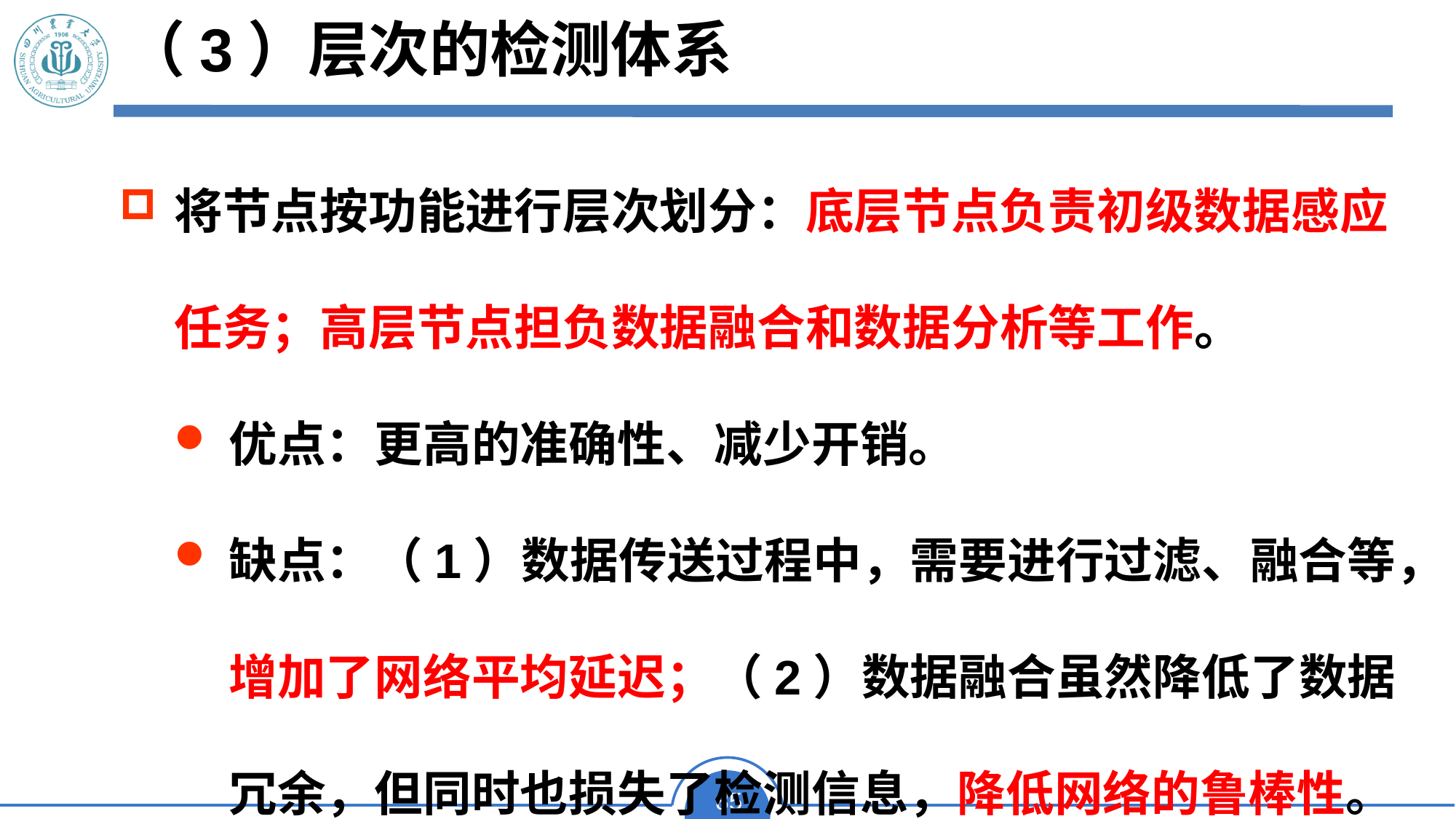

# （3）层次的检测体系
将节点按功能进行层次划分：底层节点负责初级数据感应任务；高层节点担负数据融合和数据分析等工作。
优点：更高的准确性、减少开销。
缺点：（1）数据传送过程中，需要进行过滤、融合等，增加了网络平均延迟；（2）数据融合虽然降低了数据冗余，但同时也损失了检测信息，降低网络的鲁棒性。